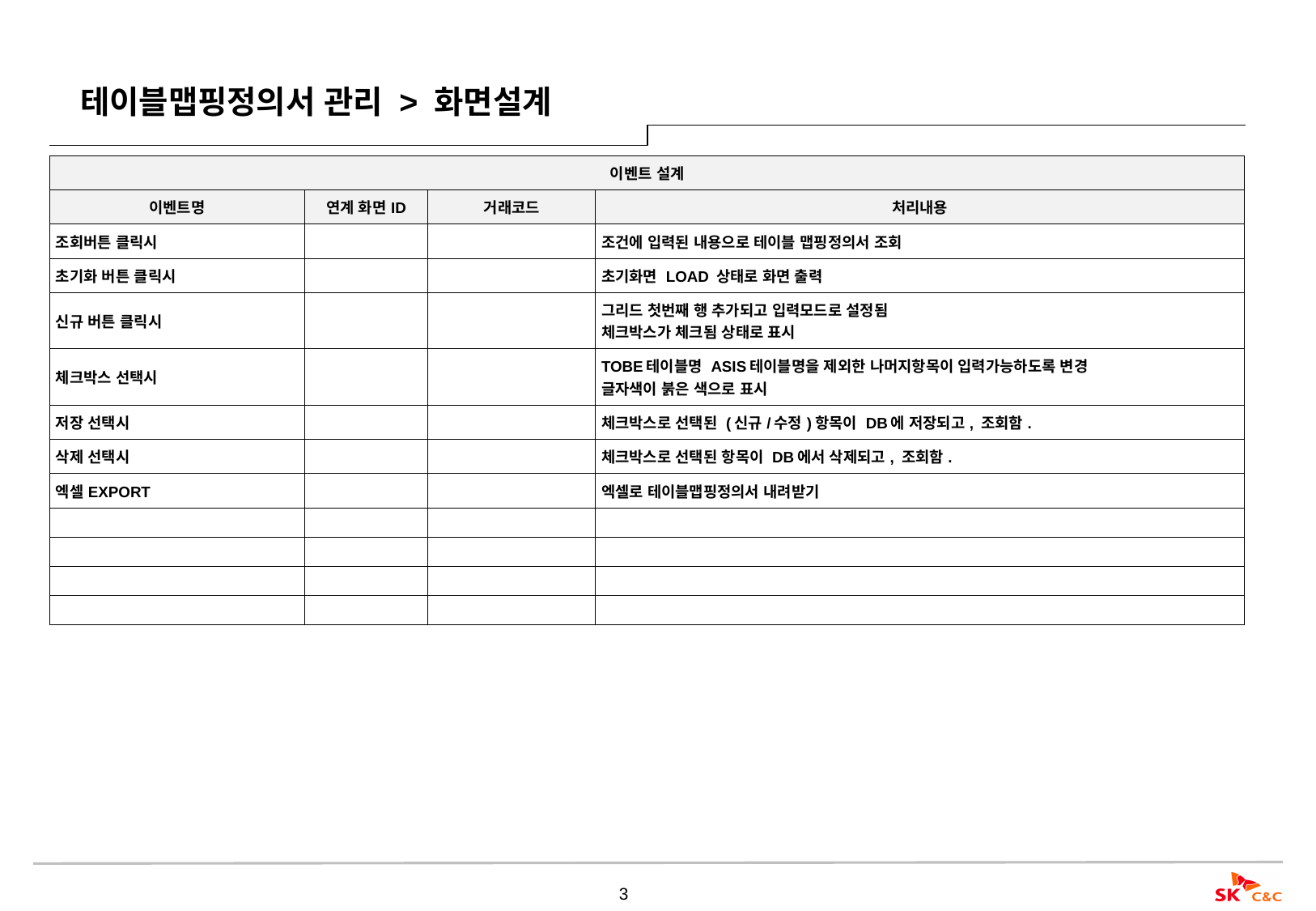

테이블맵핑정의서 관리 > 화면설계

| 이벤트 설계 |  |  |  |
| --- | --- | --- | --- |
| 이벤트명 | 연계 화면ID | 거래코드 | 처리내용 |
| 조회버튼 클릭시 |  |  | 조건에 입력된 내용으로 테이블 맵핑정의서 조회 |
| 초기화 버튼 클릭시 |  |  | 초기화면 LOAD 상태로 화면 출력 |
| 신규 버튼 클릭시 |  |  | 그리드 첫번째 행 추가되고 입력모드로 설정됨 체크박스가 체크됨 상태로 표시 |
| 체크박스 선택시 |  |  | TOBE테이블명 ASIS테이블명을 제외한 나머지항목이 입력가능하도록 변경 글자색이 붉은 색으로 표시 |
| 저장 선택시 |  |  | 체크박스로 선택된 (신규/수정)항목이 DB에 저장되고, 조회함. |
| 삭제 선택시 |  |  | 체크박스로 선택된 항목이 DB에서 삭제되고, 조회함. |
| 엑셀EXPORT |  |  | 엑셀로 테이블맵핑정의서 내려받기 |
|  |  |  |  |
|  |  |  |  |
|  |  |  |  |
|  |  |  |  |